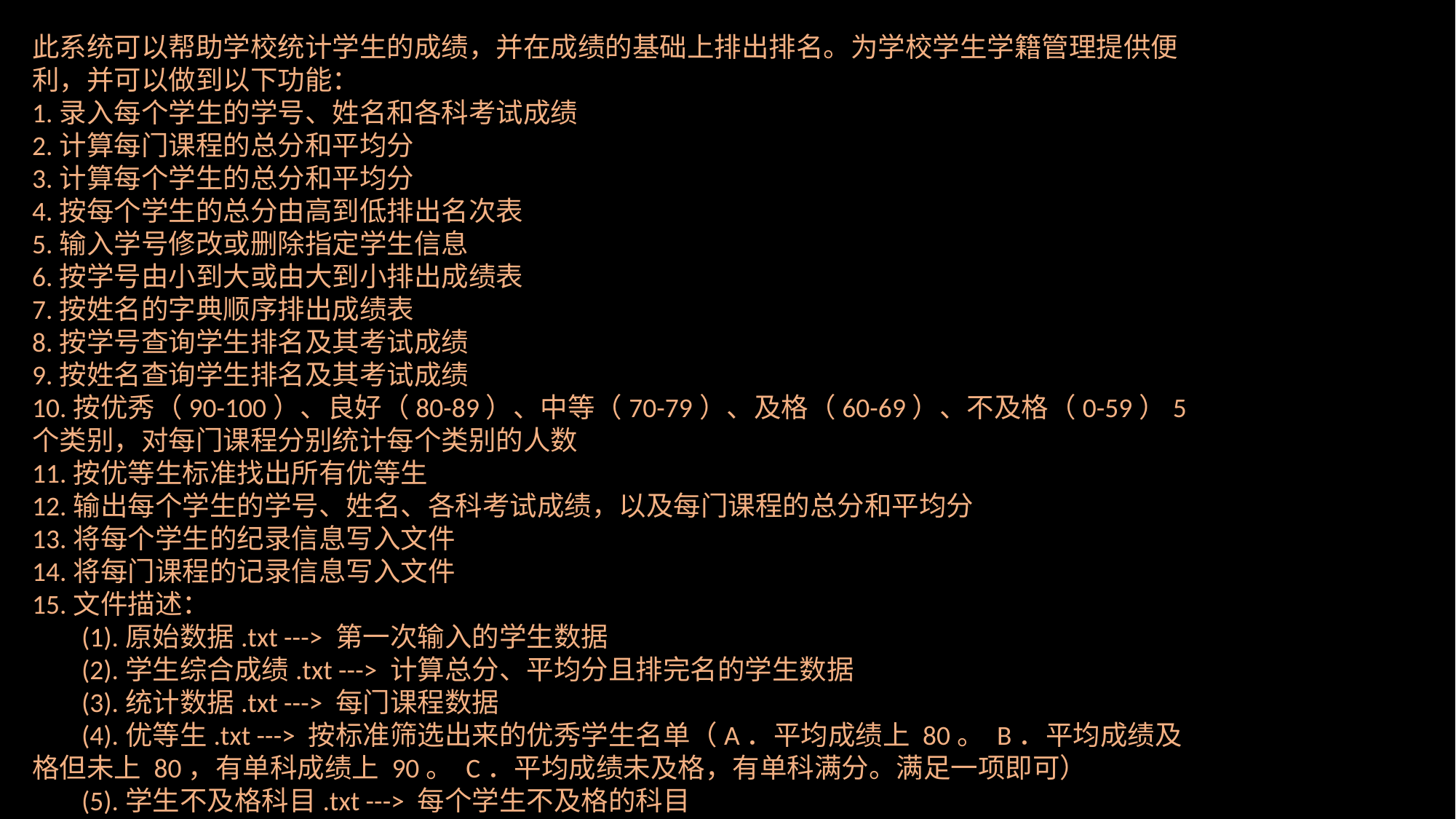

此系统可以帮助学校统计学生的成绩，并在成绩的基础上排出排名。为学校学生学籍管理提供便利，并可以做到以下功能：
1.录入每个学生的学号、姓名和各科考试成绩
2.计算每门课程的总分和平均分
3.计算每个学生的总分和平均分
4.按每个学生的总分由高到低排出名次表
5.输入学号修改或删除指定学生信息
6.按学号由小到大或由大到小排出成绩表
7.按姓名的字典顺序排出成绩表
8.按学号查询学生排名及其考试成绩
9.按姓名查询学生排名及其考试成绩
10.按优秀（90-100）、良好（80-89）、中等（70-79）、及格（60-69）、不及格（0-59）5个类别，对每门课程分别统计每个类别的人数
11.按优等生标准找出所有优等生
12.输出每个学生的学号、姓名、各科考试成绩，以及每门课程的总分和平均分
13.将每个学生的纪录信息写入文件
14.将每门课程的记录信息写入文件
15.文件描述：
        (1).原始数据.txt ---> 第一次输入的学生数据
        (2).学生综合成绩.txt ---> 计算总分、平均分且排完名的学生数据
        (3).统计数据.txt ---> 每门课程数据
        (4).优等生.txt ---> 按标准筛选出来的优秀学生名单（A．平均成绩上 80。 B．平均成绩及格但未上 80，有单科成绩上 90。 C．平均成绩未及格，有单科满分。满足一项即可）
        (5).学生不及格科目.txt ---> 每个学生不及格的科目